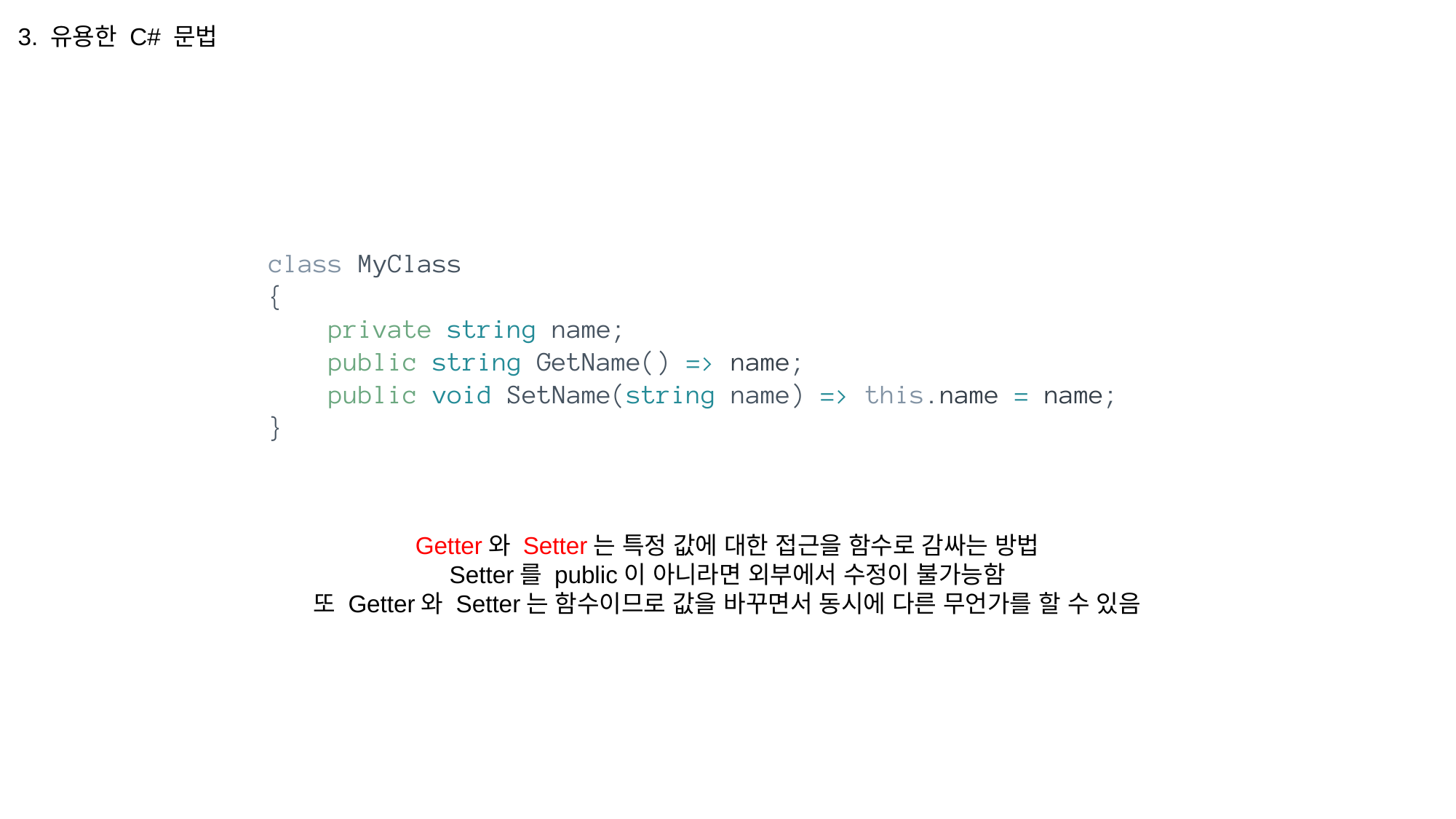

3. 유용한 C# 문법
class MyClass
{
    private string name;
    public string GetName() => name;
    public void SetName(string name) => this.name = name;
}
Getter와 Setter는 특정 값에 대한 접근을 함수로 감싸는 방법
Setter를 public이 아니라면 외부에서 수정이 불가능함
또 Getter와 Setter는 함수이므로 값을 바꾸면서 동시에 다른 무언가를 할 수 있음